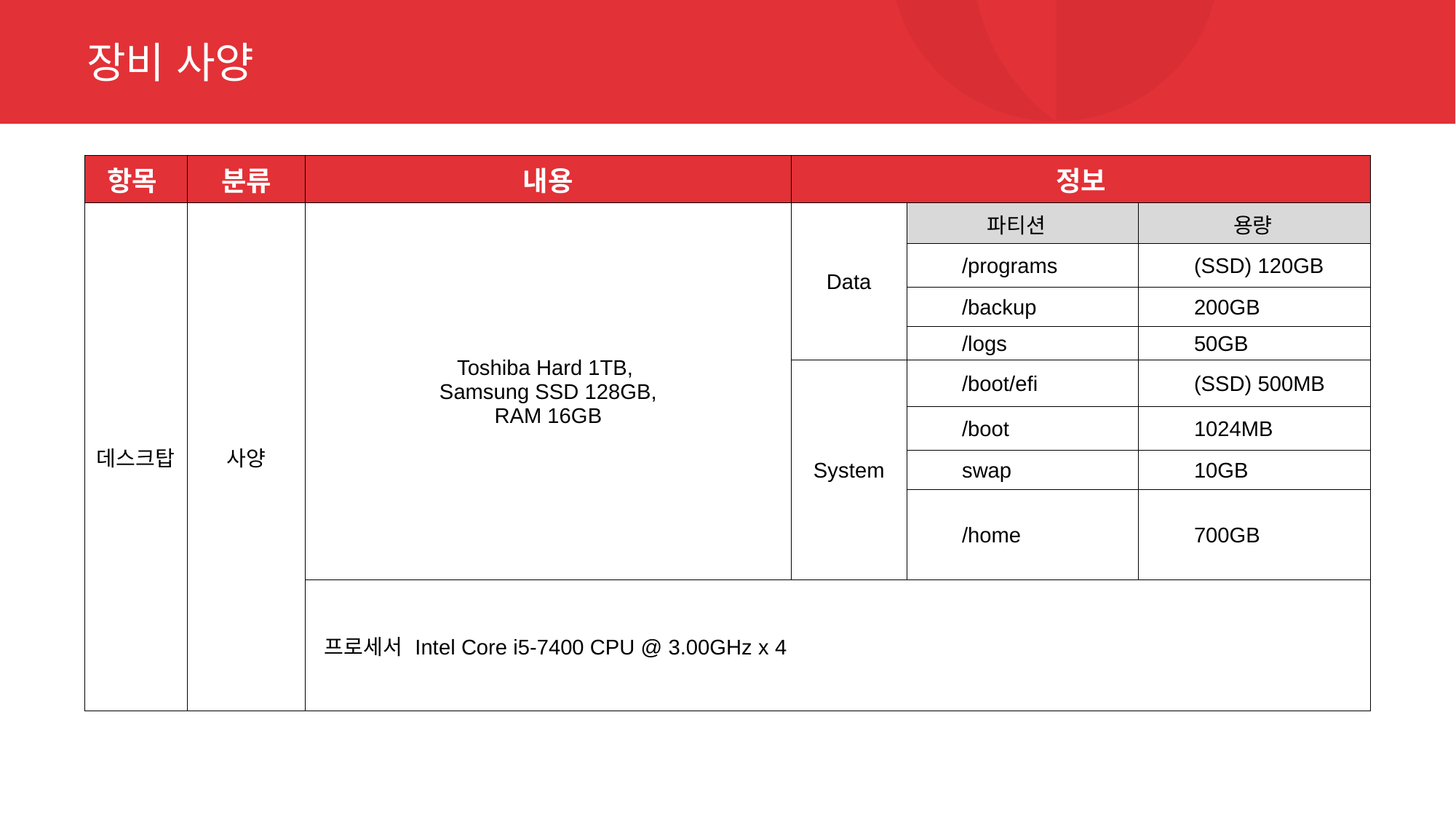

장비 사양
| 항목 | 분류 | 내용 | 정보 |  |  |
| --- | --- | --- | --- | --- | --- |
| 데스크탑 | 사양 | Toshiba Hard 1TB, Samsung SSD 128GB, RAM 16GB | Data | 파티션 | 용량 |
|  |  |  |  | /programs | (SSD) 120GB |
|  |  |  |  | /backup | 200GB |
|  |  |  |  | /logs | 50GB |
|  |  |  | System | /boot/efi | (SSD) 500MB |
|  |  |  |  | /boot | 1024MB |
|  |  |  |  | swap | 10GB |
|  |  |  |  | /home | 700GB |
|  |  | 프로세서 Intel Core i5-7400 CPU @ 3.00GHz x 4 |  |  |  |